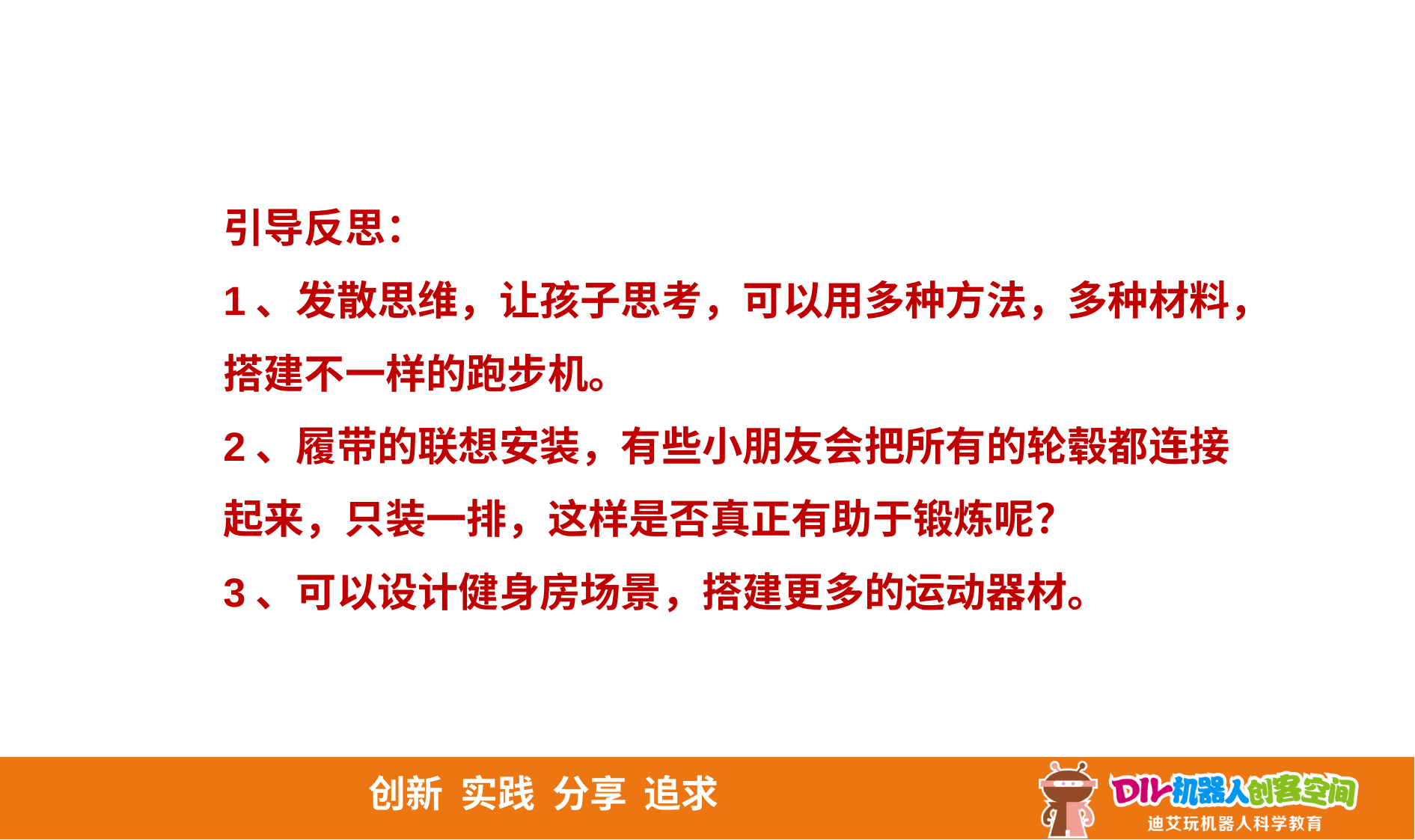

引导反思：
1、发散思维，让孩子思考，可以用多种方法，多种材料，搭建不一样的跑步机。
2、履带的联想安装，有些小朋友会把所有的轮毂都连接起来，只装一排，这样是否真正有助于锻炼呢？
3、可以设计健身房场景，搭建更多的运动器材。